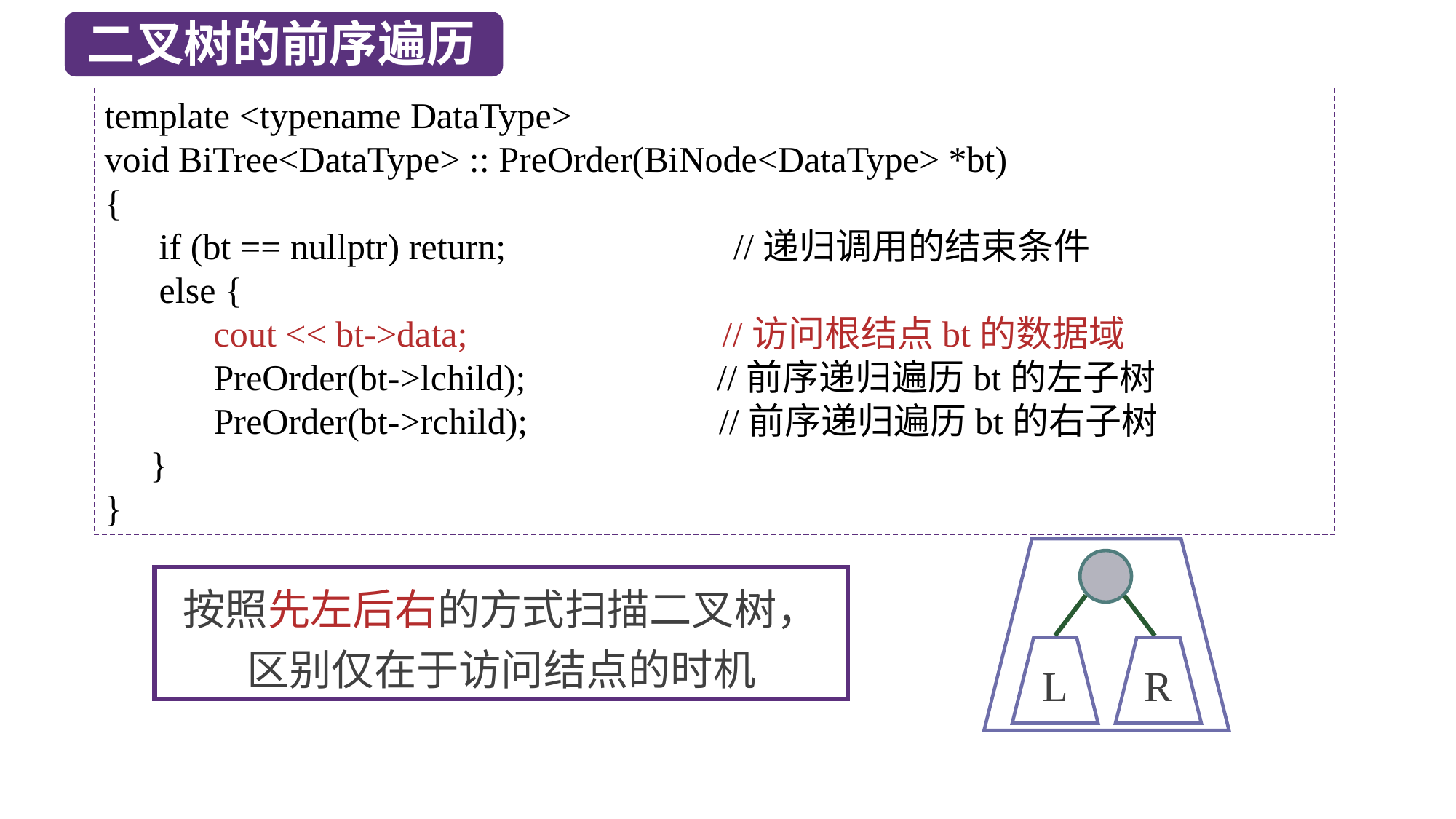

二叉树的前序遍历

template <typename DataType>
void BiTree<DataType> :: PreOrder(BiNode<DataType> *bt)
{
      if (bt == nullptr) return;                         //递归调用的结束条件
      else {
            cout << bt->data;                            //访问根结点bt的数据域
            PreOrder(bt->lchild);                     //前序递归遍历bt的左子树
            PreOrder(bt->rchild);                     //前序递归遍历bt的右子树
     }
}

按照先左后右的方式扫描二叉树，
区别仅在于访问结点的时机

L

R